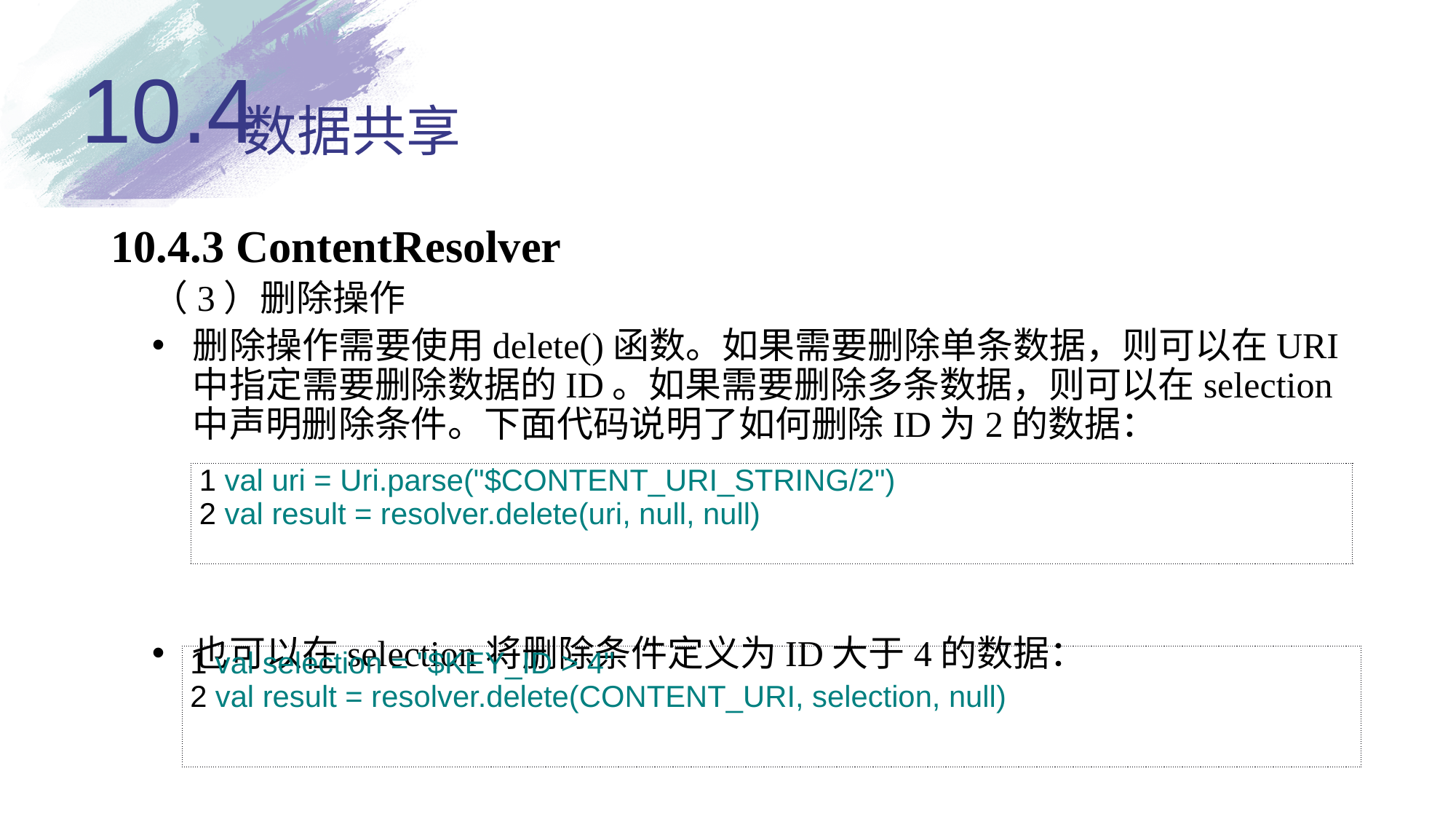

10.4
# 数据共享
10.4.3 ContentResolver
（3）删除操作
删除操作需要使用delete()函数。如果需要删除单条数据，则可以在URI中指定需要删除数据的ID。如果需要删除多条数据，则可以在selection中声明删除条件。下面代码说明了如何删除ID为2的数据：

也可以在selection将删除条件定义为ID大于4的数据：
| 1 val uri = Uri.parse("$CONTENT\_URI\_STRING/2") 2 val result = resolver.delete(uri, null, null) |
| --- |
| 1 val selection = "$KEY\_ID > 4" 2 val result = resolver.delete(CONTENT\_URI, selection, null) |
| --- |